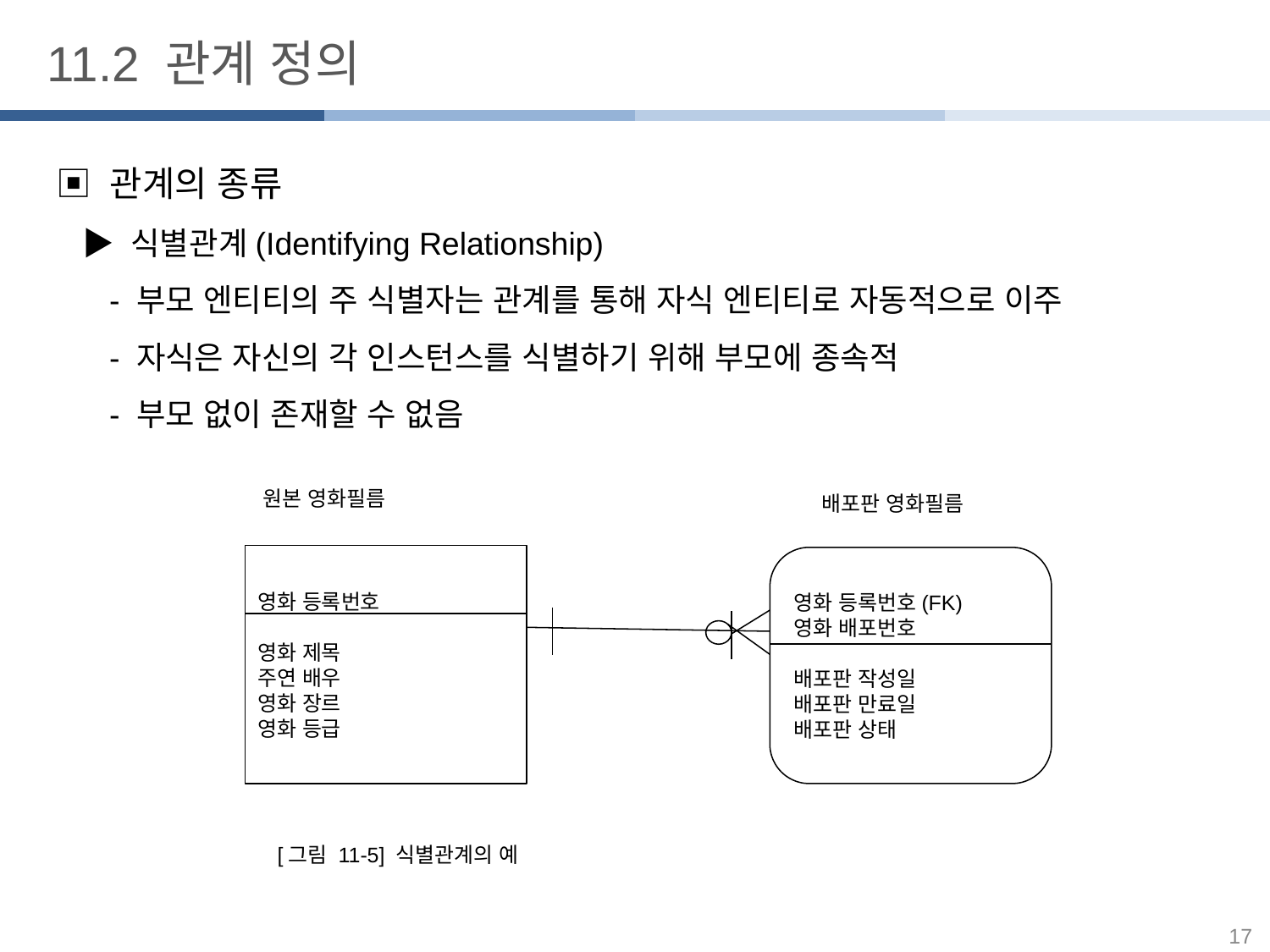

11.2 관계 정의
▣ 관계의 종류
   ▶ 식별관계(Identifying Relationship)
      - 부모 엔티티의 주 식별자는 관계를 통해 자식 엔티티로 자동적으로 이주
      - 자식은 자신의 각 인스턴스를 식별하기 위해 부모에 종속적
      - 부모 없이 존재할 수 없음
원본 영화필름
배포판 영화필름
영화 등록번호

영화 제목
주연 배우
영화 장르
영화 등급
영화 등록번호(FK)
영화 배포번호

배포판 작성일
배포판 만료일
배포판 상태

[그림 11-5] 식별관계의 예
17